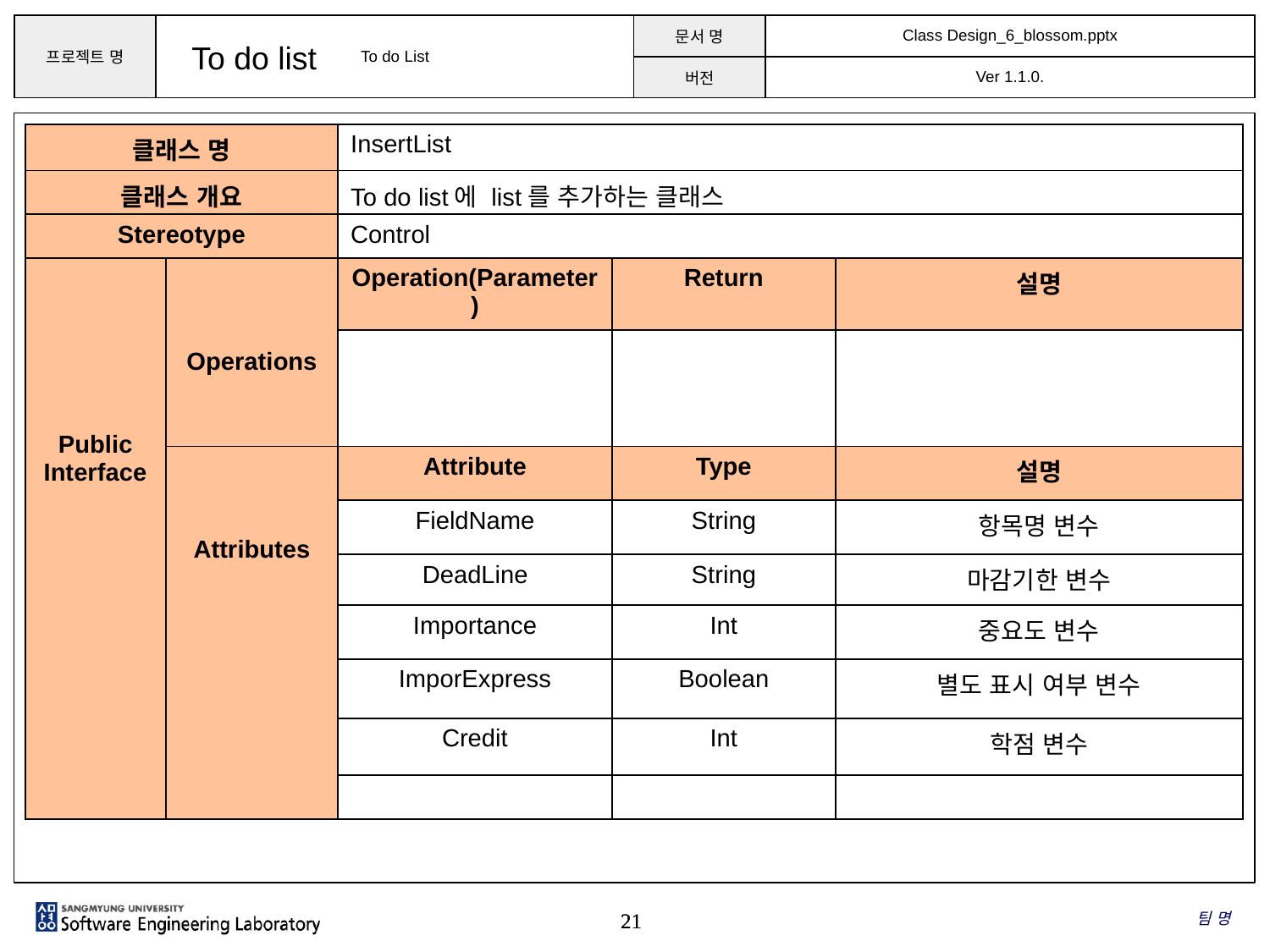

To do list
| 클래스 명 |  | InsertList |  |  |
| --- | --- | --- | --- | --- |
| 클래스 개요 |  | To do list에 list를 추가하는 클래스 |  |  |
| Stereotype |  | Control |  |  |
| Public Interface | Operations | Operation(Parameter) | Return | 설명 |
|  |  |  |  |  |
|  | Attributes | Attribute | Type | 설명 |
|  |  | FieldName | String | 항목명 변수 |
|  |  | DeadLine | String | 마감기한 변수 |
|  |  | Importance | Int | 중요도 변수 |
|  |  | ImporExpress | Boolean | 별도 표시 여부 변수 |
|  |  | Credit | Int | 학점 변수 |
|  |  |  |  |  |
팀 명